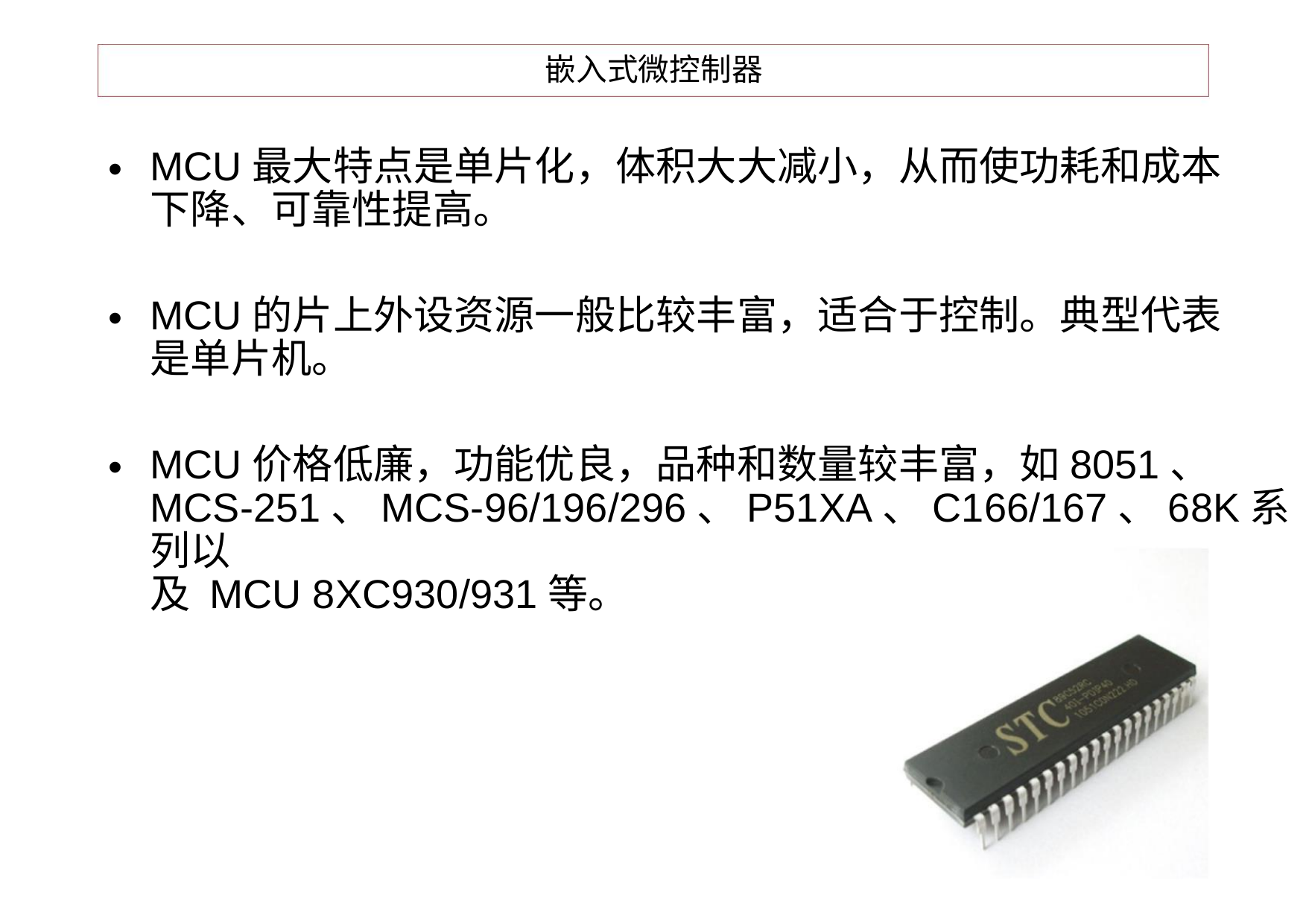

嵌入式微控制器
MCU最大特点是单片化，体积大大减小，从而使功耗和成本
下降、可靠性提高。
•
•
•
MCU的片上外设资源一般比较丰富，适合于控制。典型代表
是单片机。
MCU价格低廉，功能优良，品种和数量较丰富，如8051、
MCS-251、MCS-96/196/296、P51XA、C166/167、68K系列以
及 MCU 8XC930/931等。